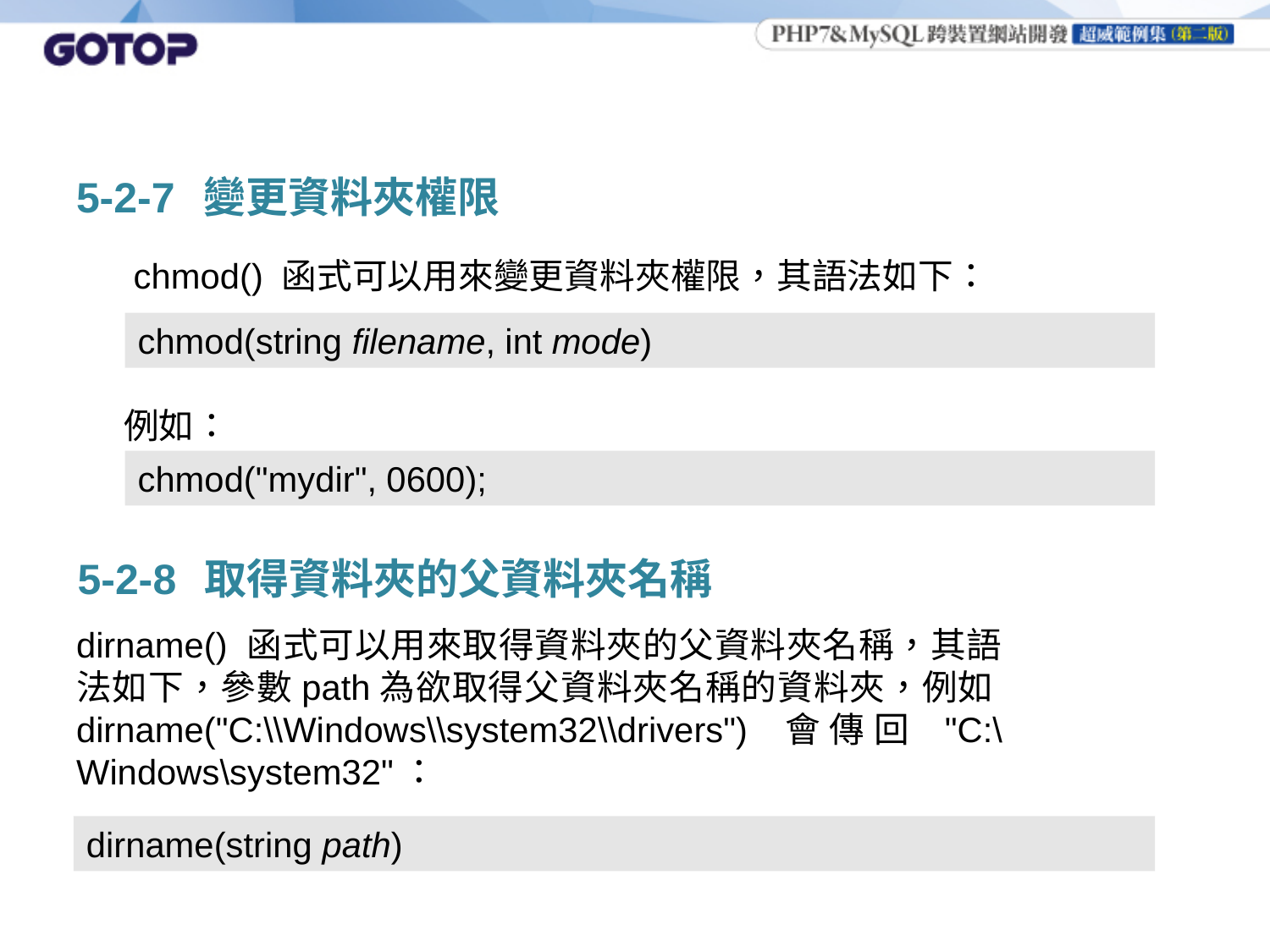

# 5-2-7	變更資料夾權限
	 chmod() 函式可以用來變更資料夾權限，其語法如下：

	例如：
chmod(string filename, int mode)
chmod("mydir", 0600);
5-2-8	取得資料夾的父資料夾名稱
dirname() 函式可以用來取得資料夾的父資料夾名稱，其語法如下，參數path為欲取得父資料夾名稱的資料夾，例如dirname("C:\\Windows\\system32\\drivers") 會傳回 "C:\Windows\system32"：
dirname(string path)